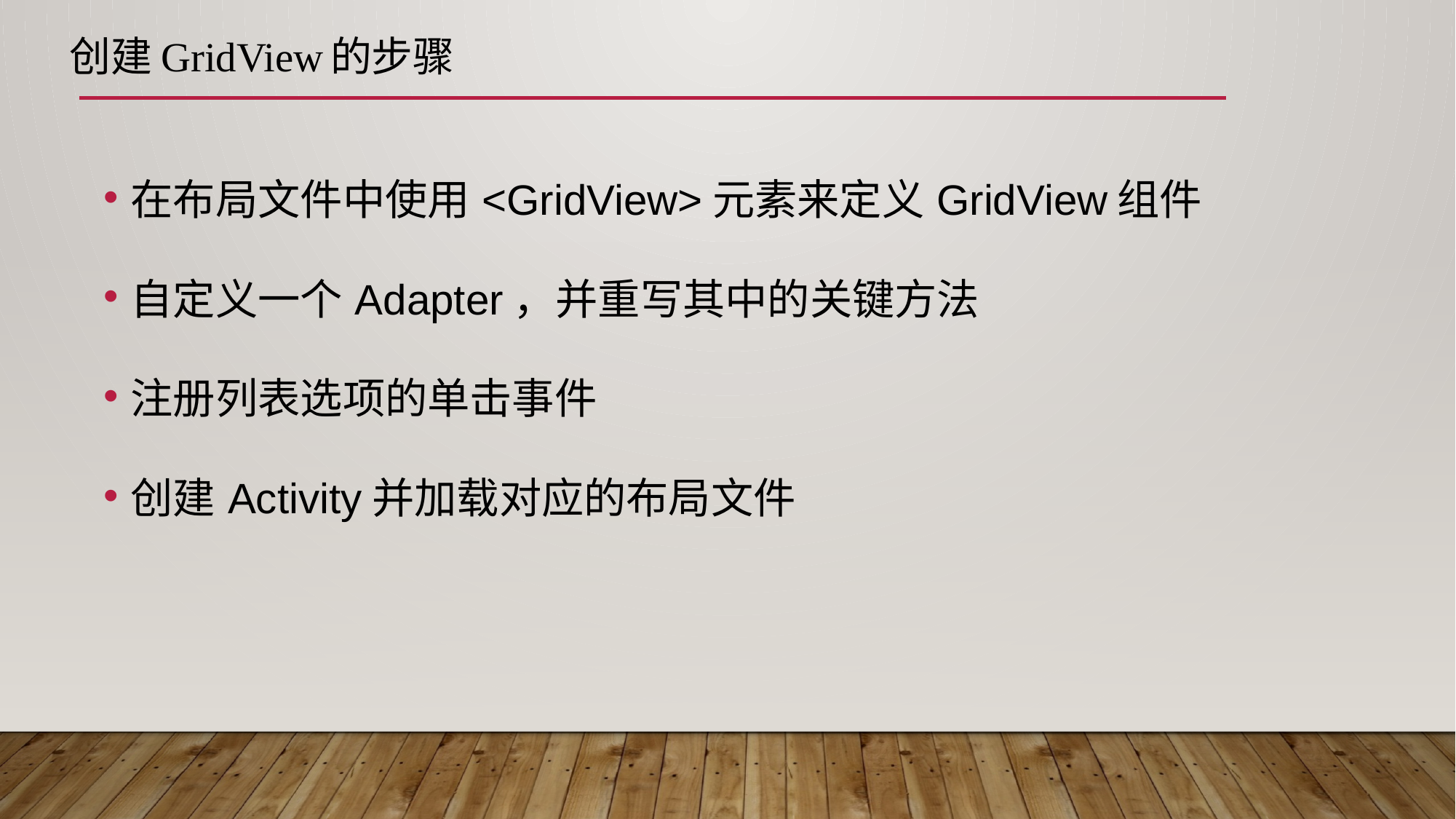

# 创建GridView的步骤
在布局文件中使用<GridView>元素来定义GridView组件
自定义一个Adapter，并重写其中的关键方法
注册列表选项的单击事件
创建Activity并加载对应的布局文件